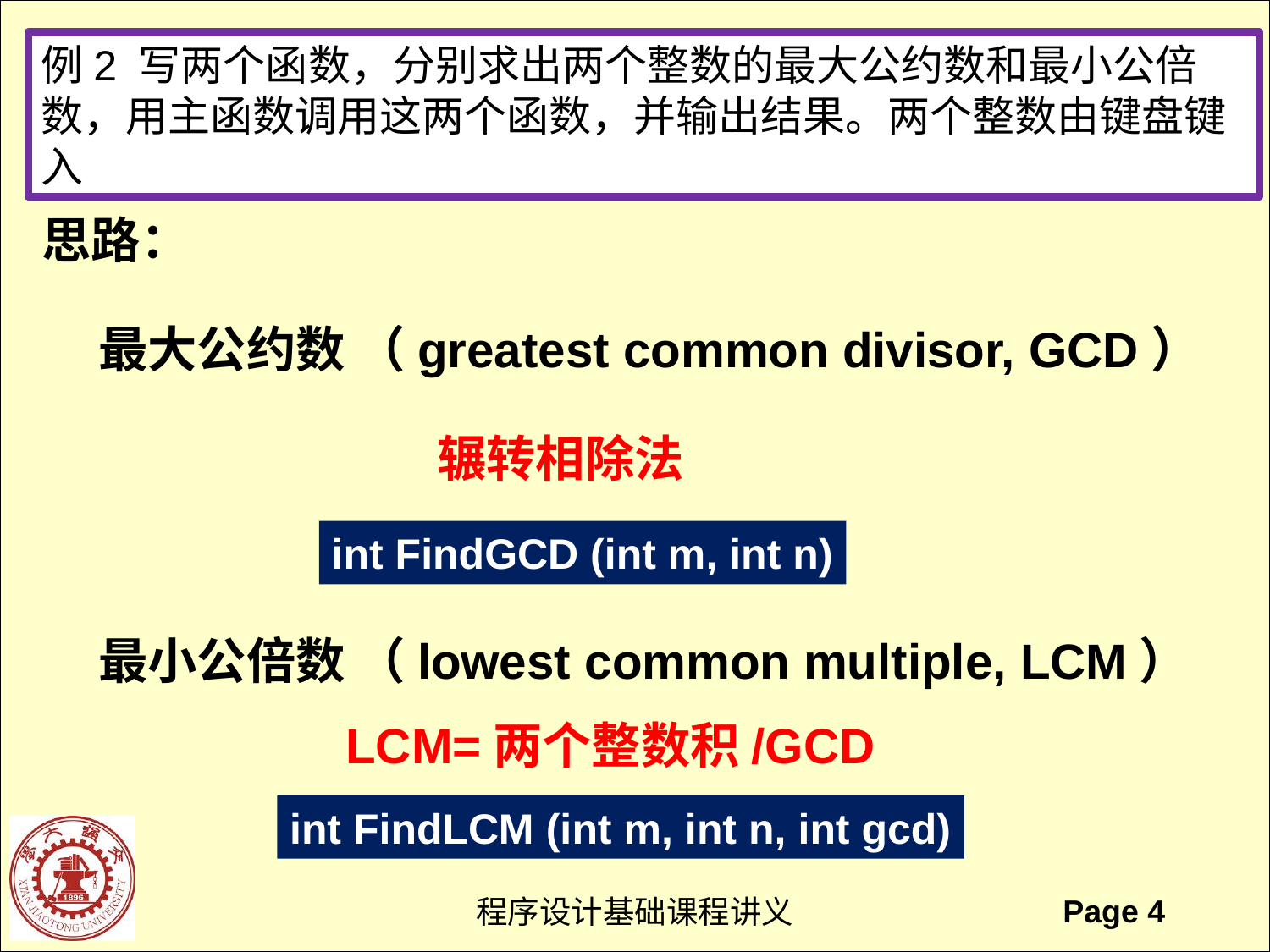

例2 写两个函数，分别求出两个整数的最大公约数和最小公倍数，用主函数调用这两个函数，并输出结果。两个整数由键盘键入
思路：
最大公约数 （greatest common divisor, GCD）
辗转相除法
int FindGCD (int m, int n)
最小公倍数 （lowest common multiple, LCM）
LCM=两个整数积/GCD
int FindLCM (int m, int n, int gcd)